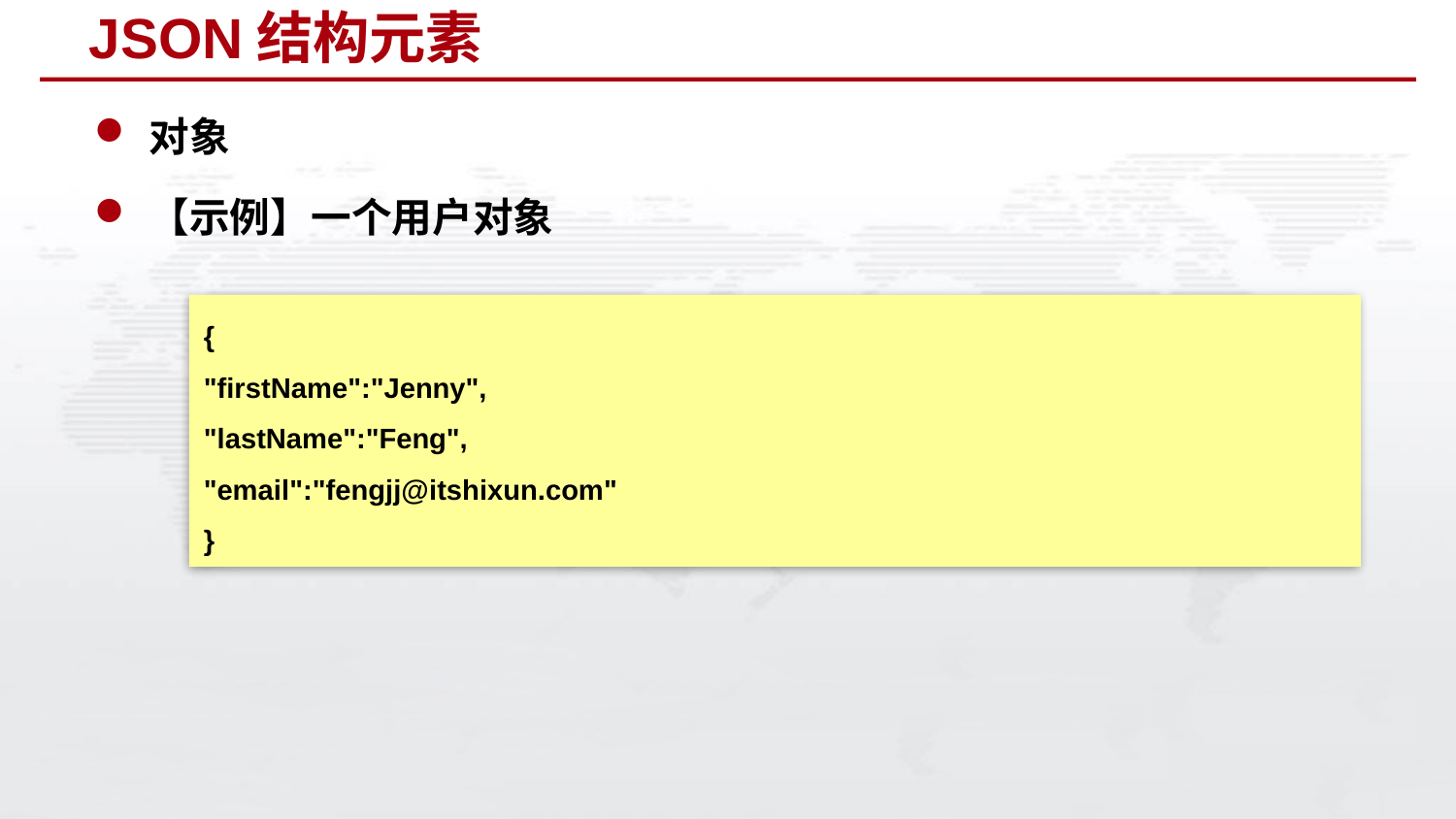

# JSON结构元素
对象
【示例】一个用户对象
{
"firstName":"Jenny",
"lastName":"Feng",
"email":"fengjj@itshixun.com"
}